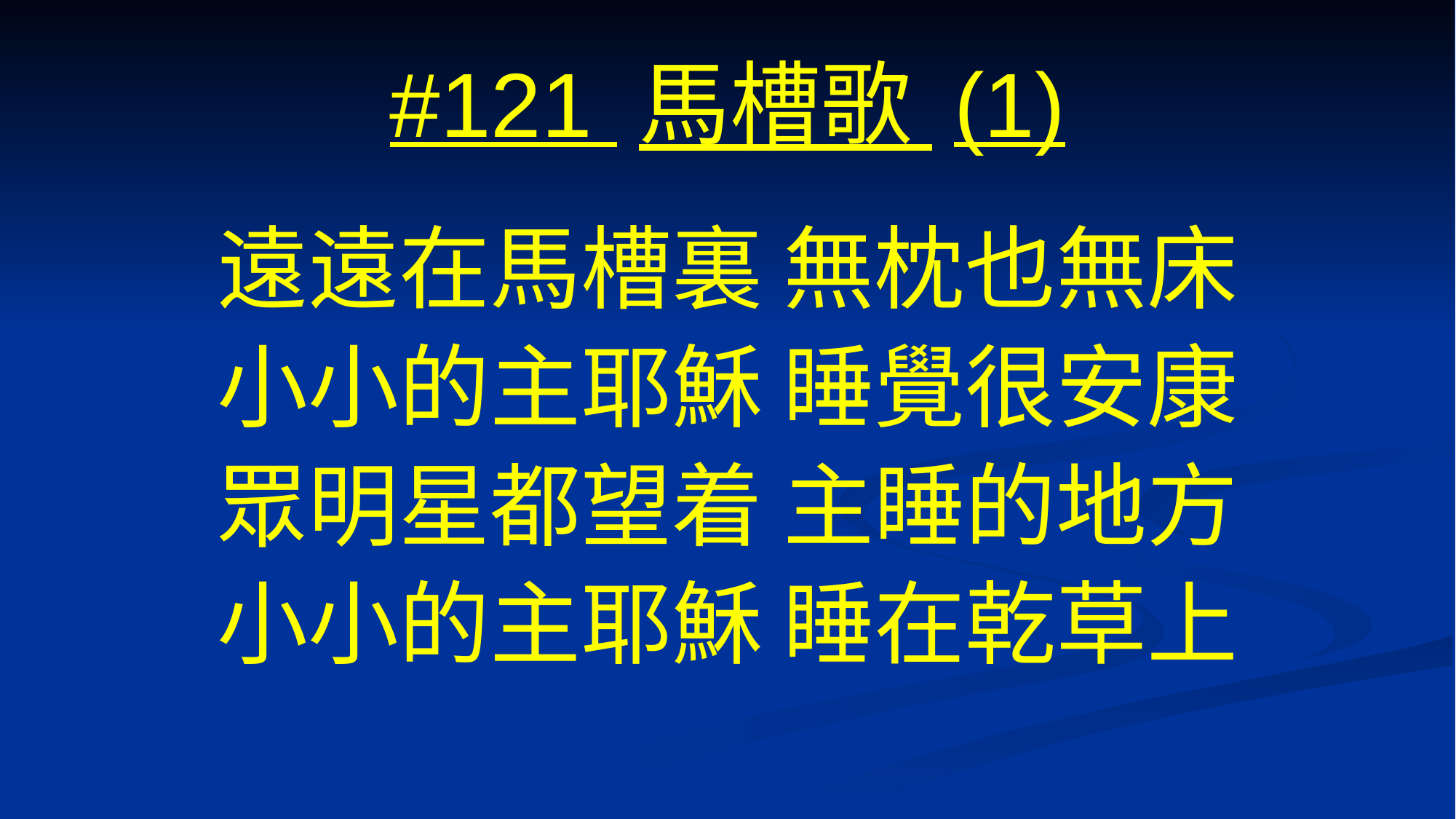

# #121 馬槽歌 (1)
遠遠在馬槽裏 無枕也無床
小小的主耶穌 睡覺很安康
眾明星都望着 主睡的地方
小小的主耶穌 睡在乾草上